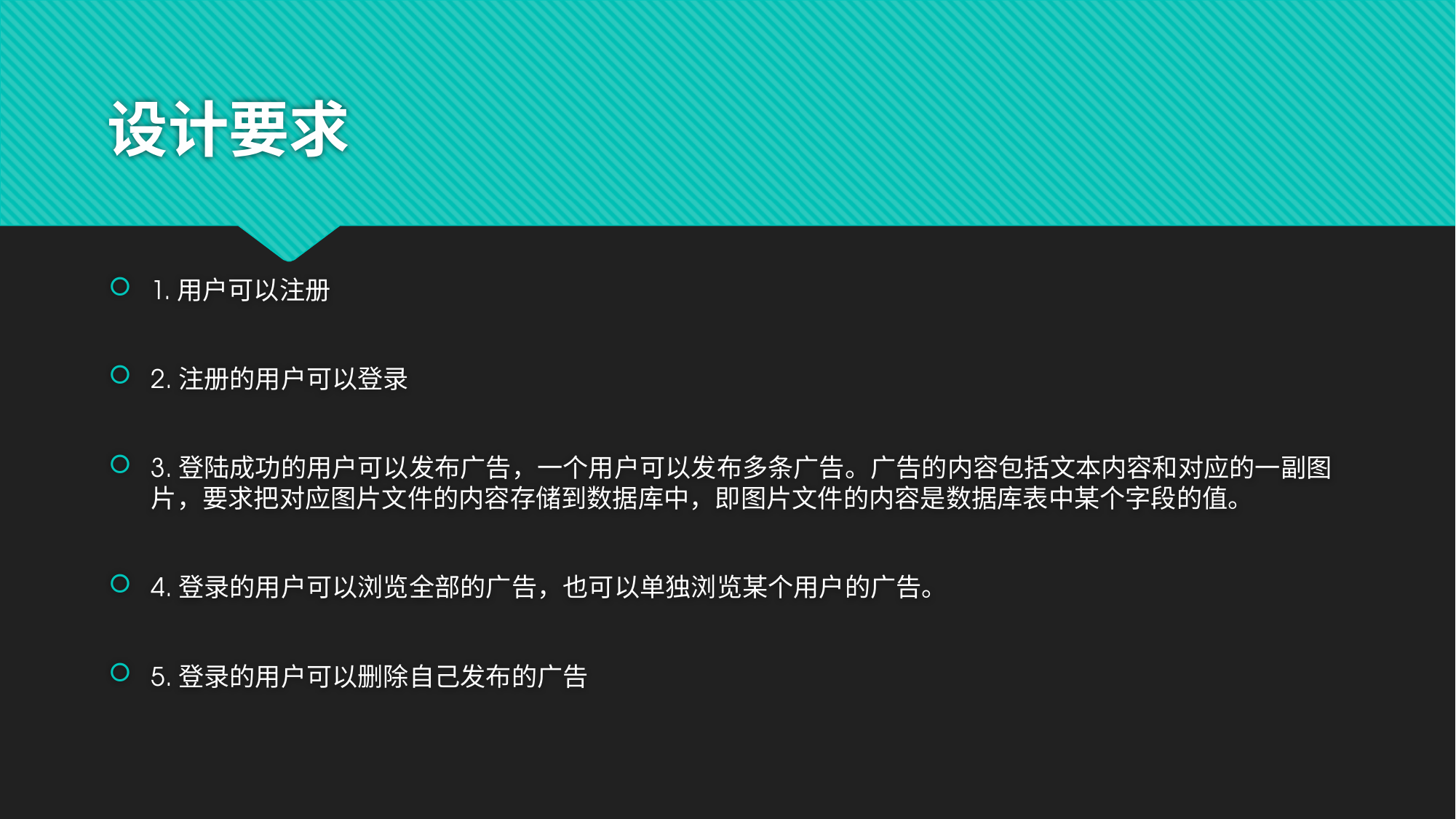

# 设计要求
1.用户可以注册

2.注册的用户可以登录

3.登陆成功的用户可以发布广告，一个用户可以发布多条广告。广告的内容包括文本内容和对应的一副图片，要求把对应图片文件的内容存储到数据库中，即图片文件的内容是数据库表中某个字段的值。

4.登录的用户可以浏览全部的广告，也可以单独浏览某个用户的广告。

5.登录的用户可以删除自己发布的广告